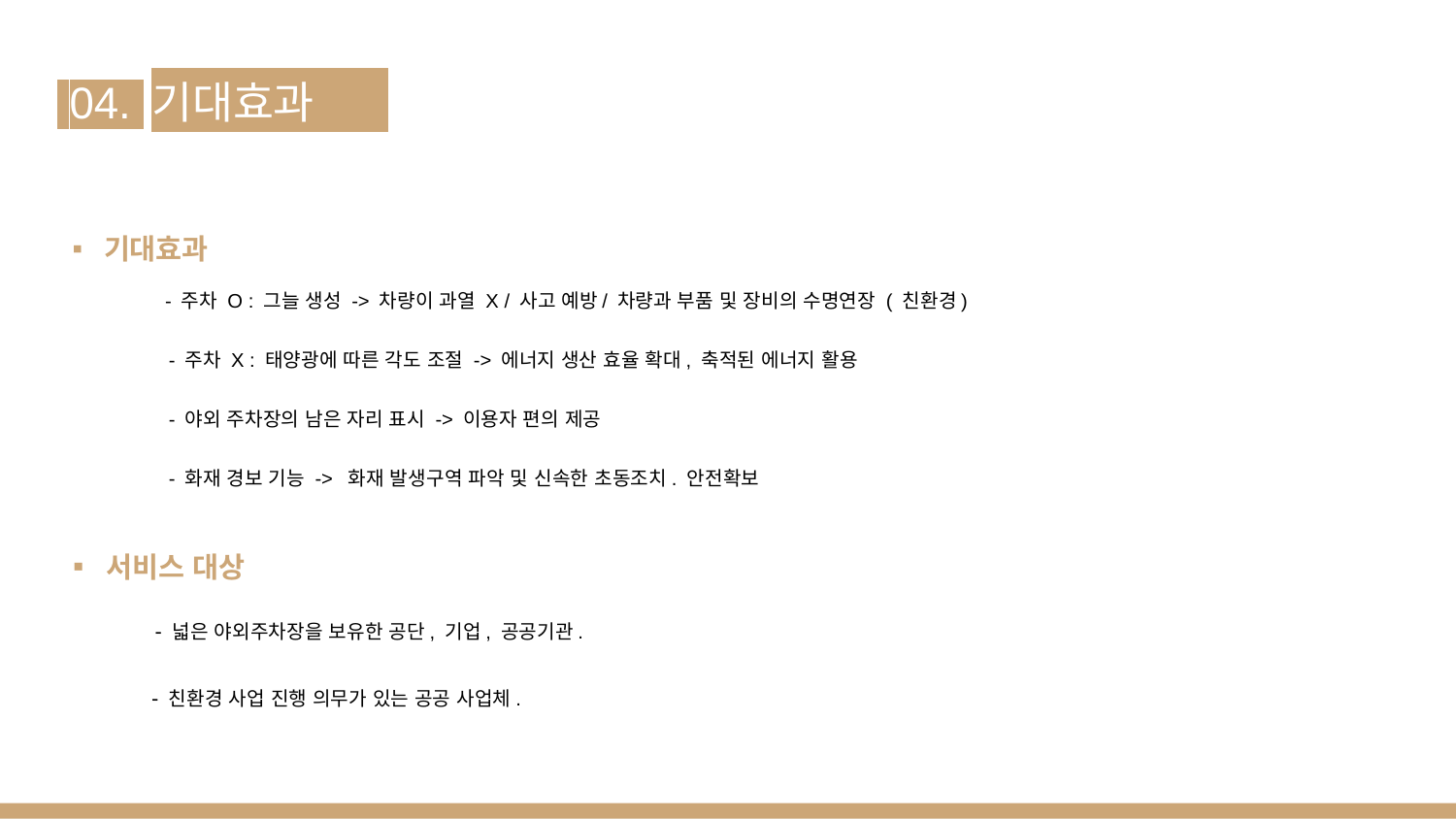

# 04. 기대효과
▪ 기대효과

     - 주차 O : 그늘 생성 -> 차량이 과열 X / 사고 예방/ 차량과 부품 및 장비의 수명연장 ( 친환경)

     - 주차 X : 태양광에 따른 각도 조절 -> 에너지 생산 효율 확대, 축적된 에너지 활용

     - 야외 주차장의 남은 자리 표시 -> 이용자 편의 제공

     - 화재 경보 기능 ->  화재 발생구역 파악 및 신속한 초동조치. 안전확보

▪ 서비스 대상

     - 넓은 야외주차장을 보유한 공단, 기업, 공공기관.

    - 친환경 사업 진행 의무가 있는 공공 사업체.